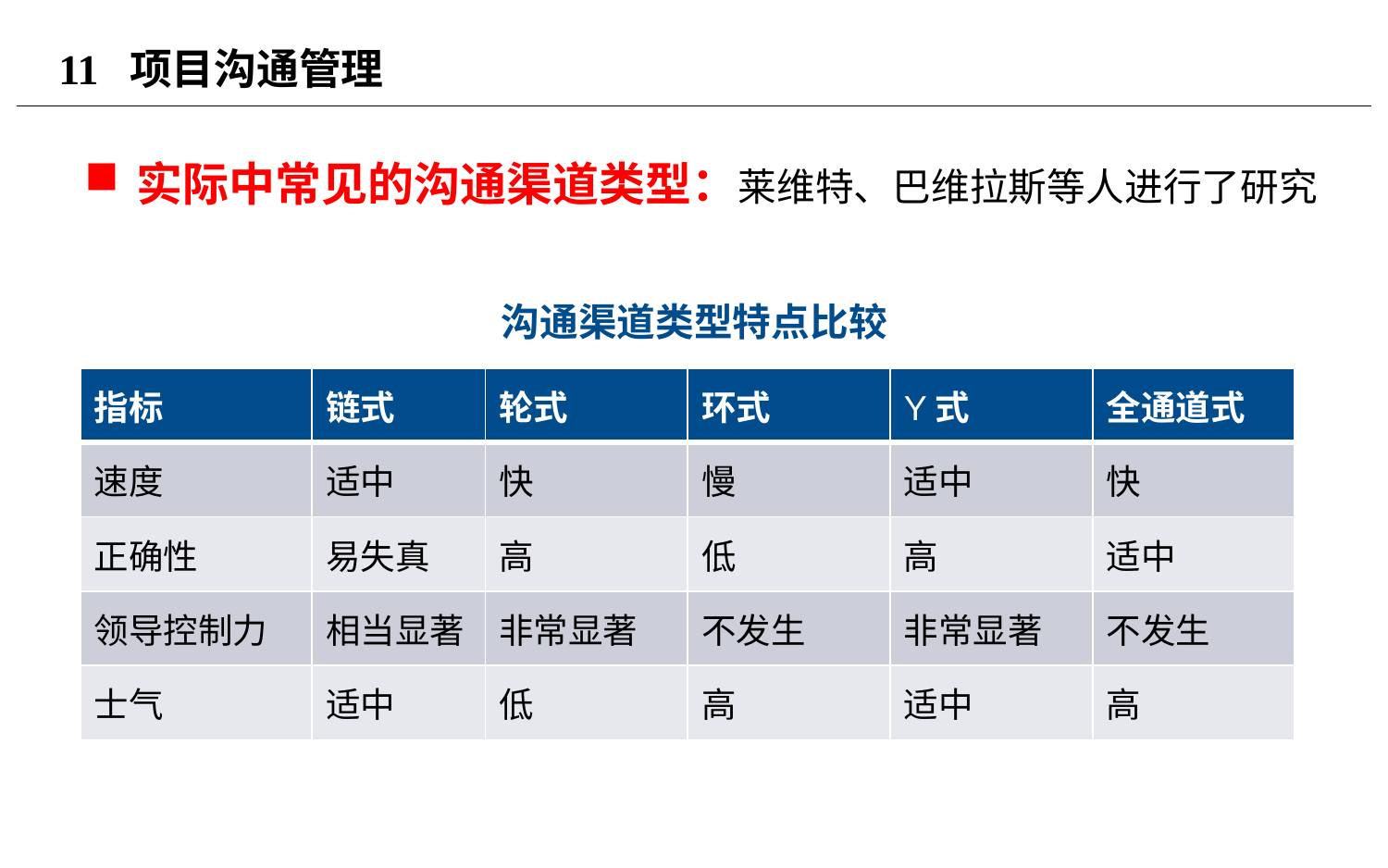

# 11  项目沟通管理
实际中常见的沟通渠道类型：莱维特、巴维拉斯等人进行了研究
沟通渠道类型特点比较
| 指标 | 链式 | 轮式 | 环式 | Y式 | 全通道式 |
| --- | --- | --- | --- | --- | --- |
| 速度 | 适中 | 快 | 慢 | 适中 | 快 |
| 正确性 | 易失真 | 高 | 低 | 高 | 适中 |
| 领导控制力 | 相当显著 | 非常显著 | 不发生 | 非常显著 | 不发生 |
| 士气 | 适中 | 低 | 高 | 适中 | 高 |